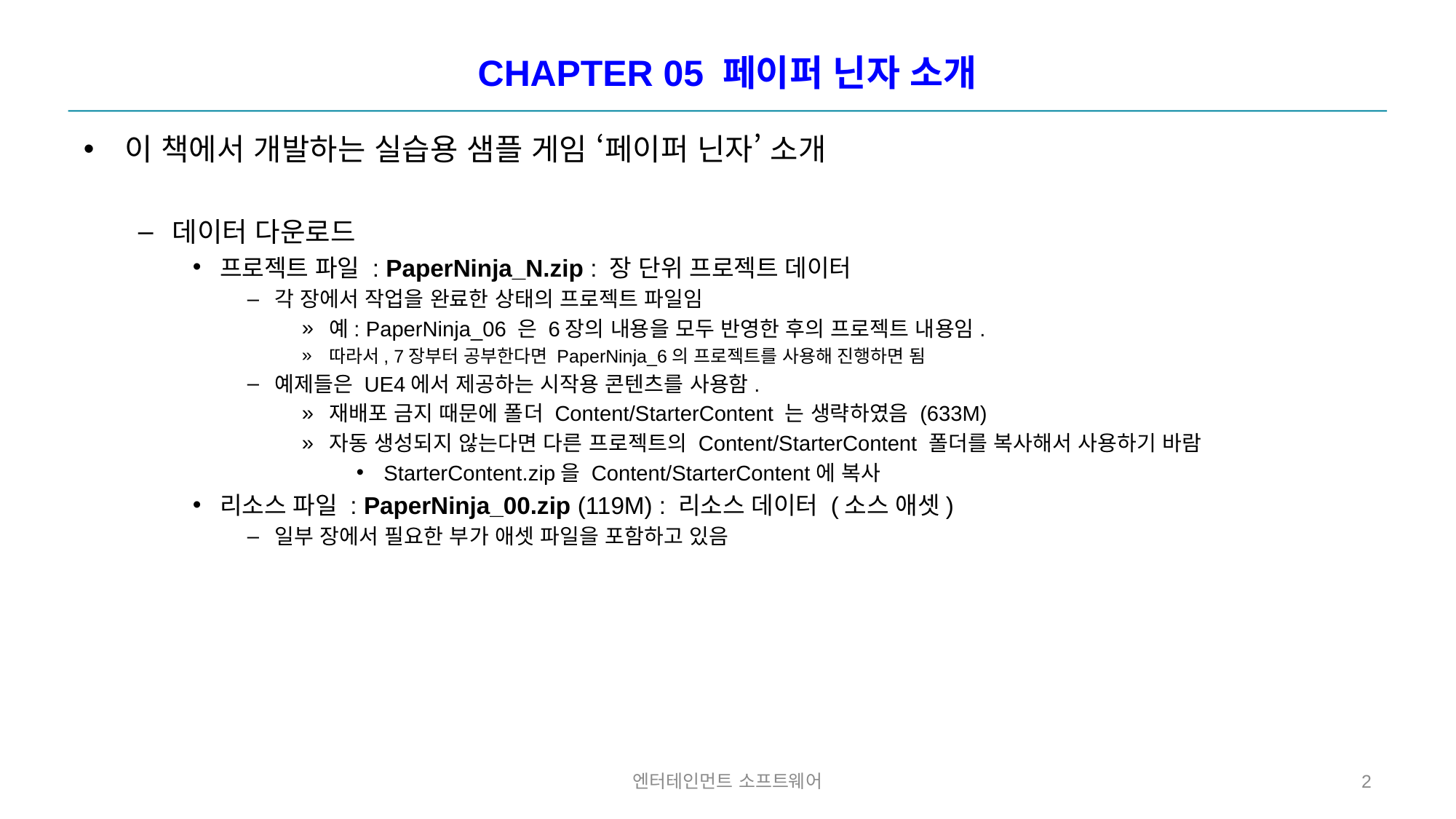

# CHAPTER 05 페이퍼 닌자 소개
이 책에서 개발하는 실습용 샘플 게임 ‘페이퍼 닌자’ 소개

데이터 다운로드
프로젝트 파일 : PaperNinja_N.zip : 장 단위 프로젝트 데이터
각 장에서 작업을 완료한 상태의 프로젝트 파일임
예: PaperNinja_06 은 6장의 내용을 모두 반영한 후의 프로젝트 내용임.
따라서, 7장부터 공부한다면 PaperNinja_6의 프로젝트를 사용해 진행하면 됨
예제들은 UE4에서 제공하는 시작용 콘텐츠를 사용함.
재배포 금지 때문에 폴더 Content/StarterContent 는 생략하였음 (633M)
자동 생성되지 않는다면 다른 프로젝트의 Content/StarterContent 폴더를 복사해서 사용하기 바람
StarterContent.zip을 Content/StarterContent에 복사
리소스 파일 : PaperNinja_00.zip (119M) : 리소스 데이터 (소스 애셋)
일부 장에서 필요한 부가 애셋 파일을 포함하고 있음

엔터테인먼트 소프트웨어
2